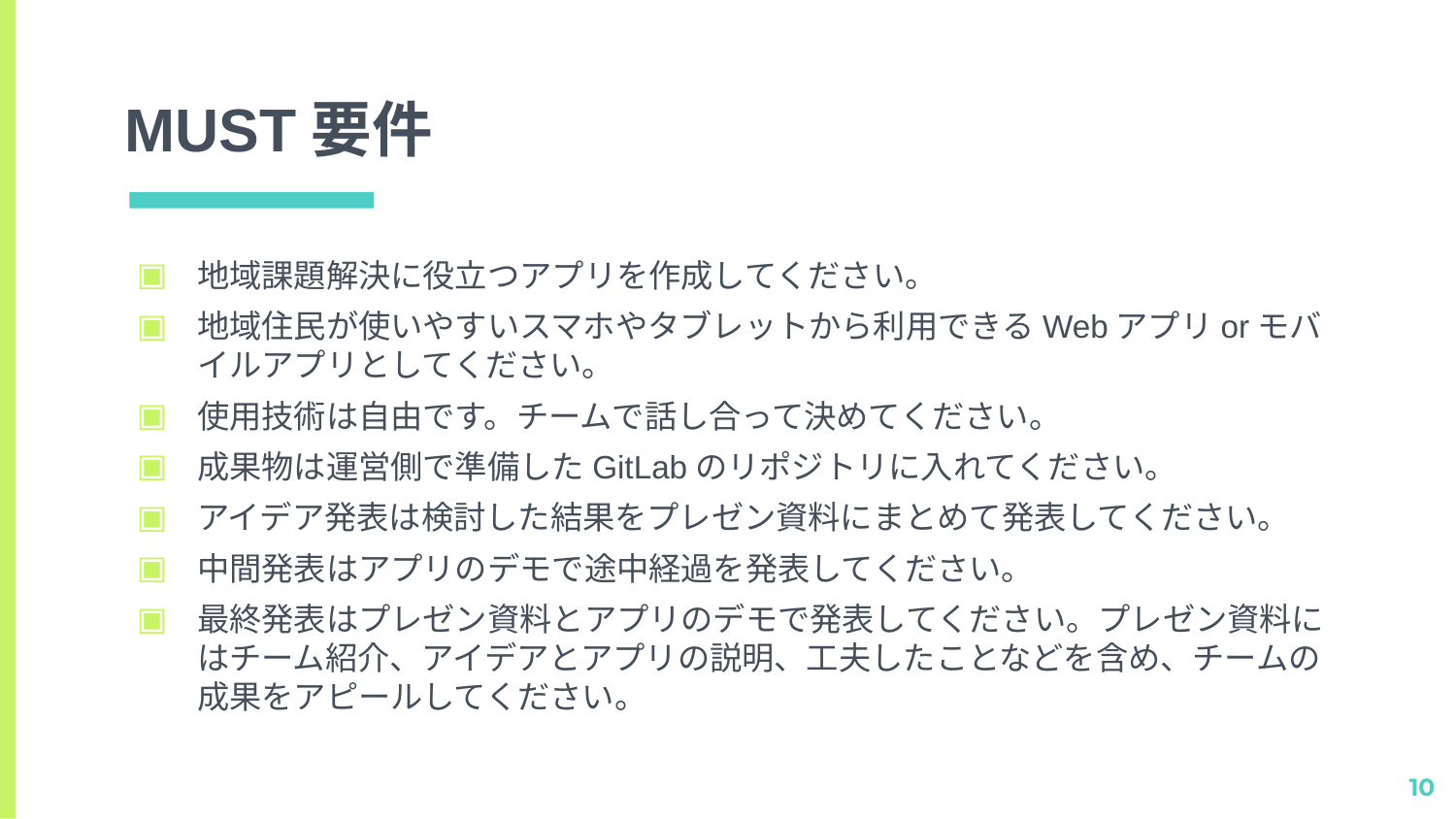

# MUST要件
地域課題解決に役立つアプリを作成してください。
地域住民が使いやすいスマホやタブレットから利用できるWebアプリorモバイルアプリとしてください。
使用技術は自由です。チームで話し合って決めてください。
成果物は運営側で準備したGitLabのリポジトリに入れてください。
アイデア発表は検討した結果をプレゼン資料にまとめて発表してください。
中間発表はアプリのデモで途中経過を発表してください。
最終発表はプレゼン資料とアプリのデモで発表してください。プレゼン資料にはチーム紹介、アイデアとアプリの説明、工夫したことなどを含め、チームの成果をアピールしてください。
10